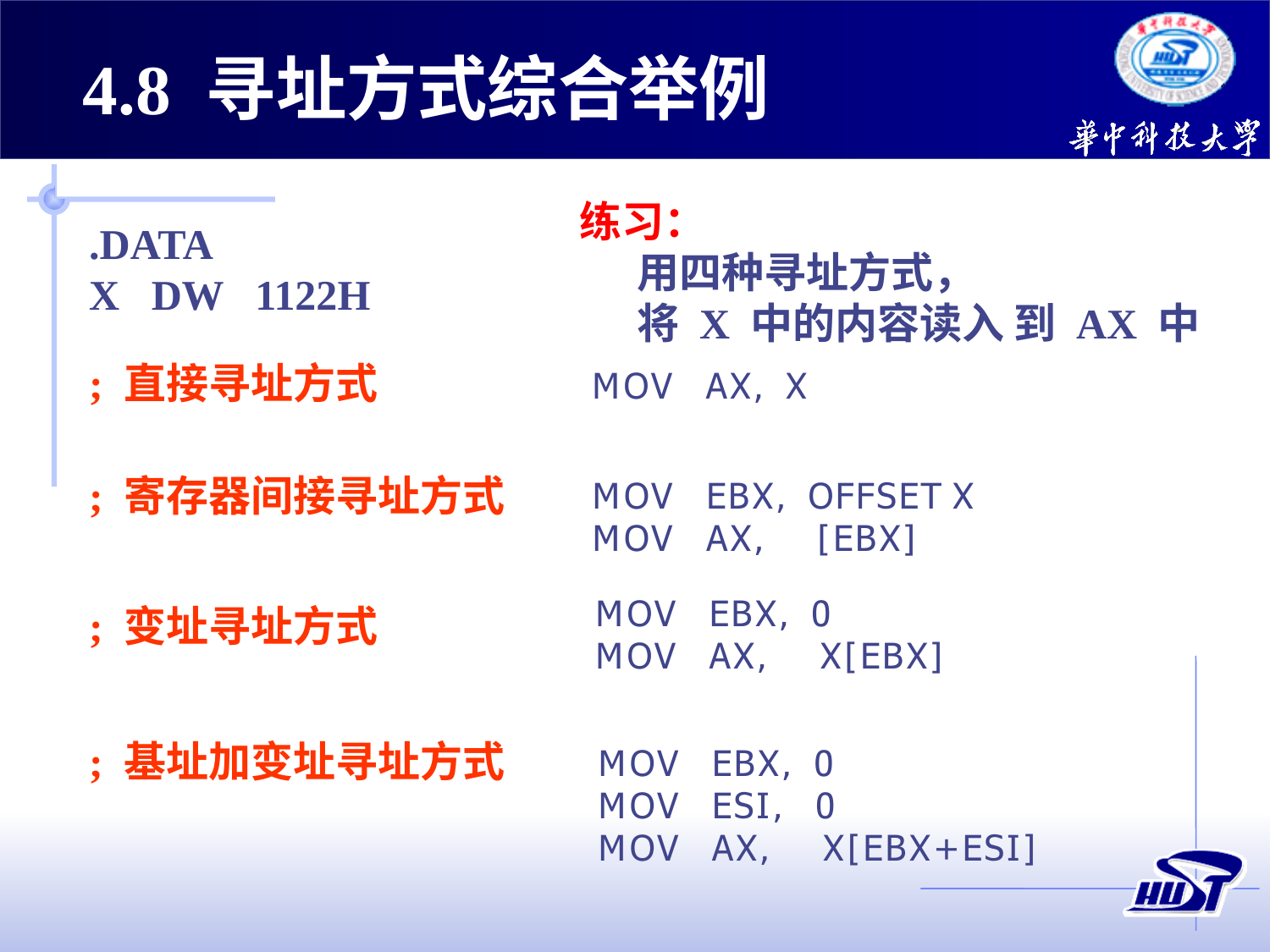

4.8 寻址方式综合举例
练习：
     用四种寻址方式，
     将 X 中的内容读入 到 AX 中
.DATA
X   DW   1122H
; 直接寻址方式
MOV   AX,  X
; 寄存器间接寻址方式
MOV   EBX,  OFFSET X
MOV   AX,     [EBX]
MOV   EBX,  0
MOV   AX,     X[EBX]
; 变址寻址方式
; 基址加变址寻址方式
MOV   EBX,  0
MOV   ESI,   0
MOV   AX,     X[EBX+ESI]